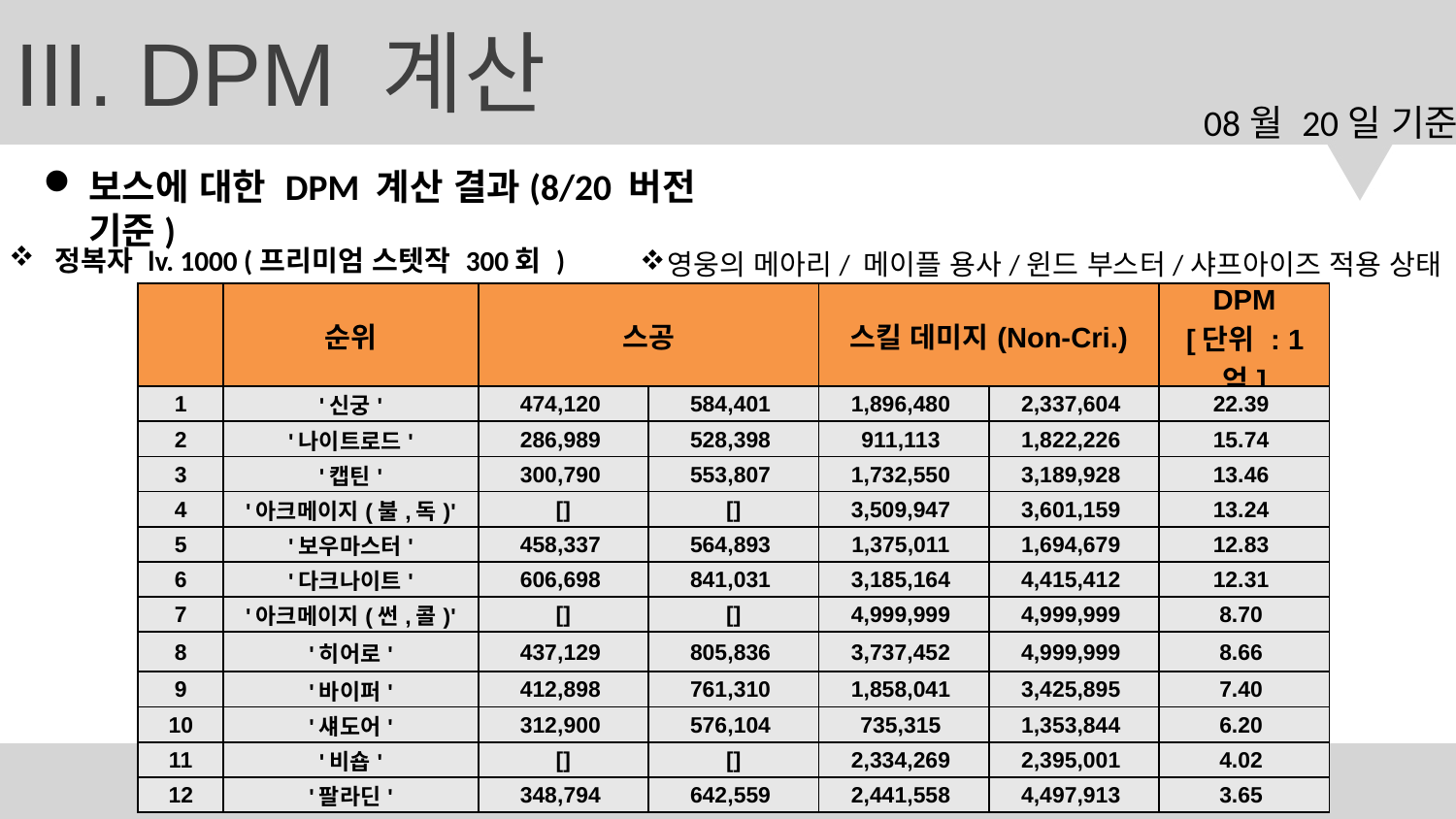

# III. DPM 계산
08월 20일 기준
보스에 대한 DPM 계산 결과(8/20 버전 기준)
정복자 lv. 1000 (프리미엄 스텟작 300회 )
영웅의 메아리/ 메이플 용사/윈드 부스터/샤프아이즈 적용 상태
|  | 순위 | 스공 |  | 스킬 데미지(Non-Cri.) |  | DPM [단위 : 1억] |
| --- | --- | --- | --- | --- | --- | --- |
| 1 | '신궁' | 474,120 | 584,401 | 1,896,480 | 2,337,604 | 22.39 |
| 2 | '나이트로드' | 286,989 | 528,398 | 911,113 | 1,822,226 | 15.74 |
| 3 | '캡틴' | 300,790 | 553,807 | 1,732,550 | 3,189,928 | 13.46 |
| 4 | '아크메이지(불,독)' | [] | [] | 3,509,947 | 3,601,159 | 13.24 |
| 5 | '보우마스터' | 458,337 | 564,893 | 1,375,011 | 1,694,679 | 12.83 |
| 6 | '다크나이트' | 606,698 | 841,031 | 3,185,164 | 4,415,412 | 12.31 |
| 7 | '아크메이지(썬,콜)' | [] | [] | 4,999,999 | 4,999,999 | 8.70 |
| 8 | '히어로' | 437,129 | 805,836 | 3,737,452 | 4,999,999 | 8.66 |
| 9 | '바이퍼' | 412,898 | 761,310 | 1,858,041 | 3,425,895 | 7.40 |
| 10 | '섀도어' | 312,900 | 576,104 | 735,315 | 1,353,844 | 6.20 |
| 11 | '비숍' | [] | [] | 2,334,269 | 2,395,001 | 4.02 |
| 12 | '팔라딘' | 348,794 | 642,559 | 2,441,558 | 4,497,913 | 3.65 |